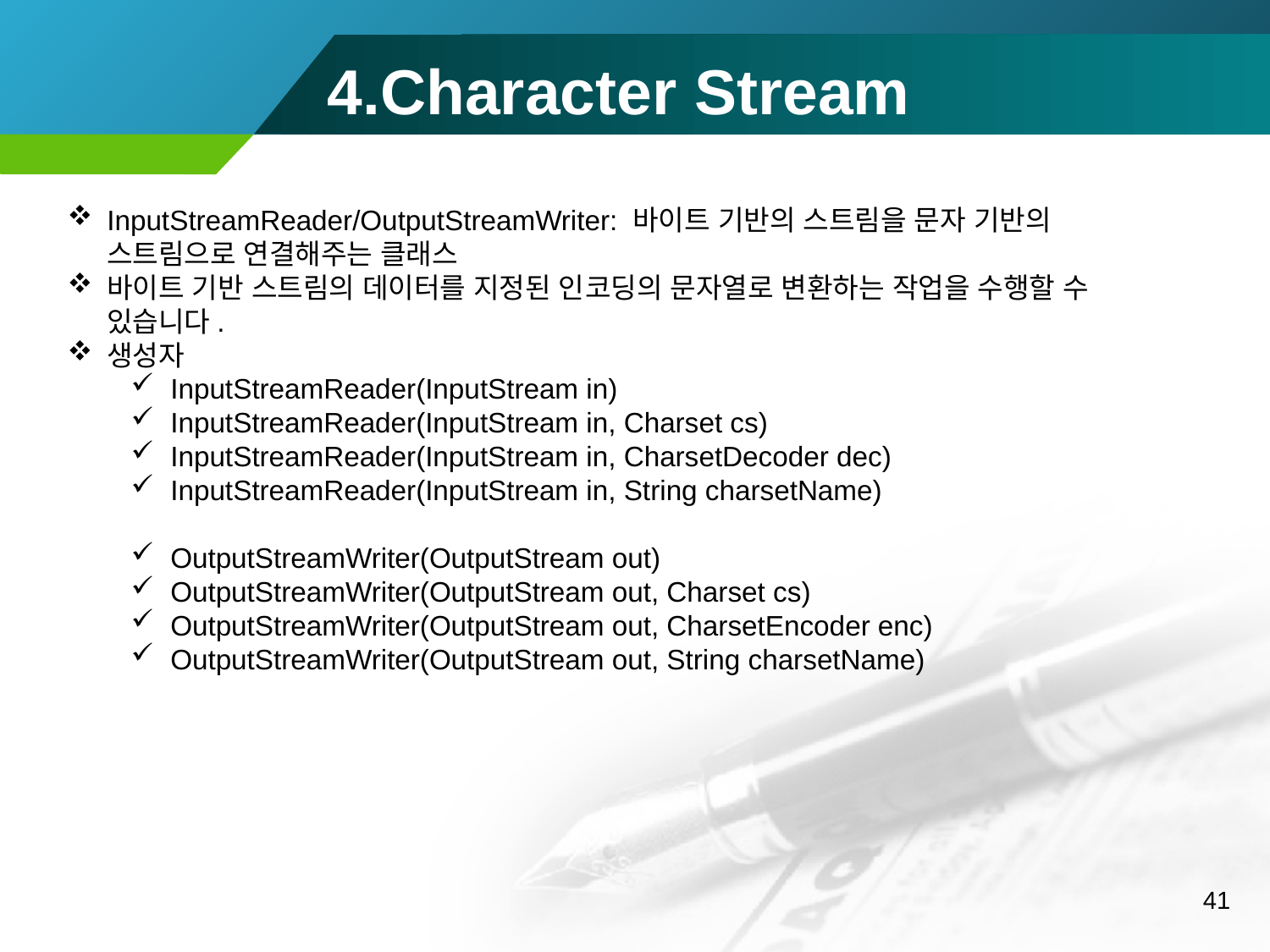

4.Character Stream
InputStreamReader/OutputStreamWriter: 바이트 기반의 스트림을 문자 기반의 스트림으로 연결해주는 클래스
바이트 기반 스트림의 데이터를 지정된 인코딩의 문자열로 변환하는 작업을 수행할 수 있습니다.
생성자
InputStreamReader(InputStream in)
InputStreamReader(InputStream in, Charset cs)
InputStreamReader(InputStream in, CharsetDecoder dec)
InputStreamReader(InputStream in, String charsetName)

OutputStreamWriter(OutputStream out)
OutputStreamWriter(OutputStream out, Charset cs)
OutputStreamWriter(OutputStream out, CharsetEncoder enc)
OutputStreamWriter(OutputStream out, String charsetName)
41